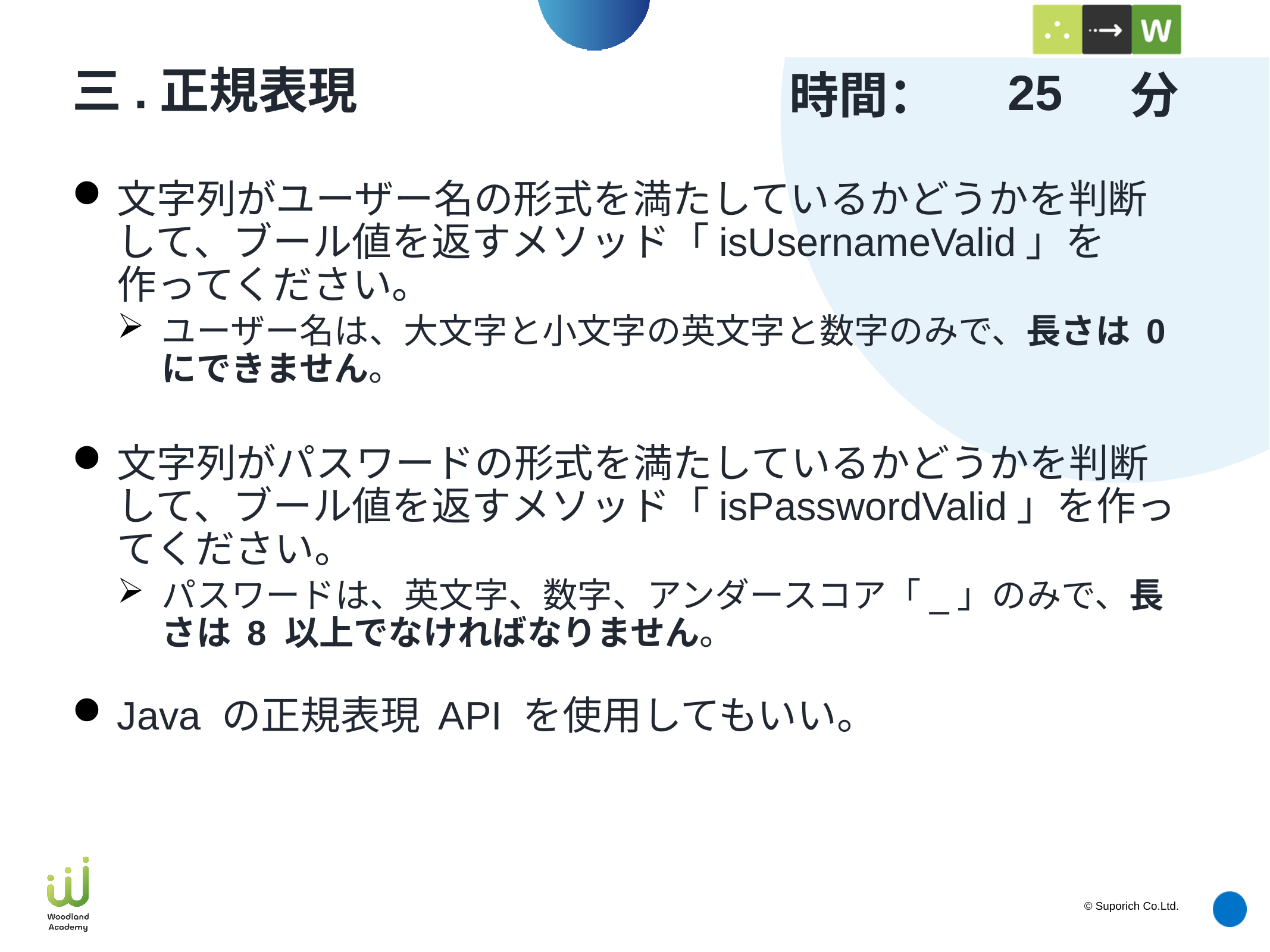

25
# 三.正規表現
文字列がユーザー名の形式を満たしているかどうかを判断して、ブール値を返すメソッド「isUsernameValid」を作ってください。
ユーザー名は、大文字と小文字の英文字と数字のみで、長さは 0 にできません。

文字列がパスワードの形式を満たしているかどうかを判断して、ブール値を返すメソッド「isPasswordValid」を作ってください。
パスワードは、英文字、数字、アンダースコア「_」のみで、長さは 8 以上でなければなりません。

Java の正規表現 API を使用してもいい。